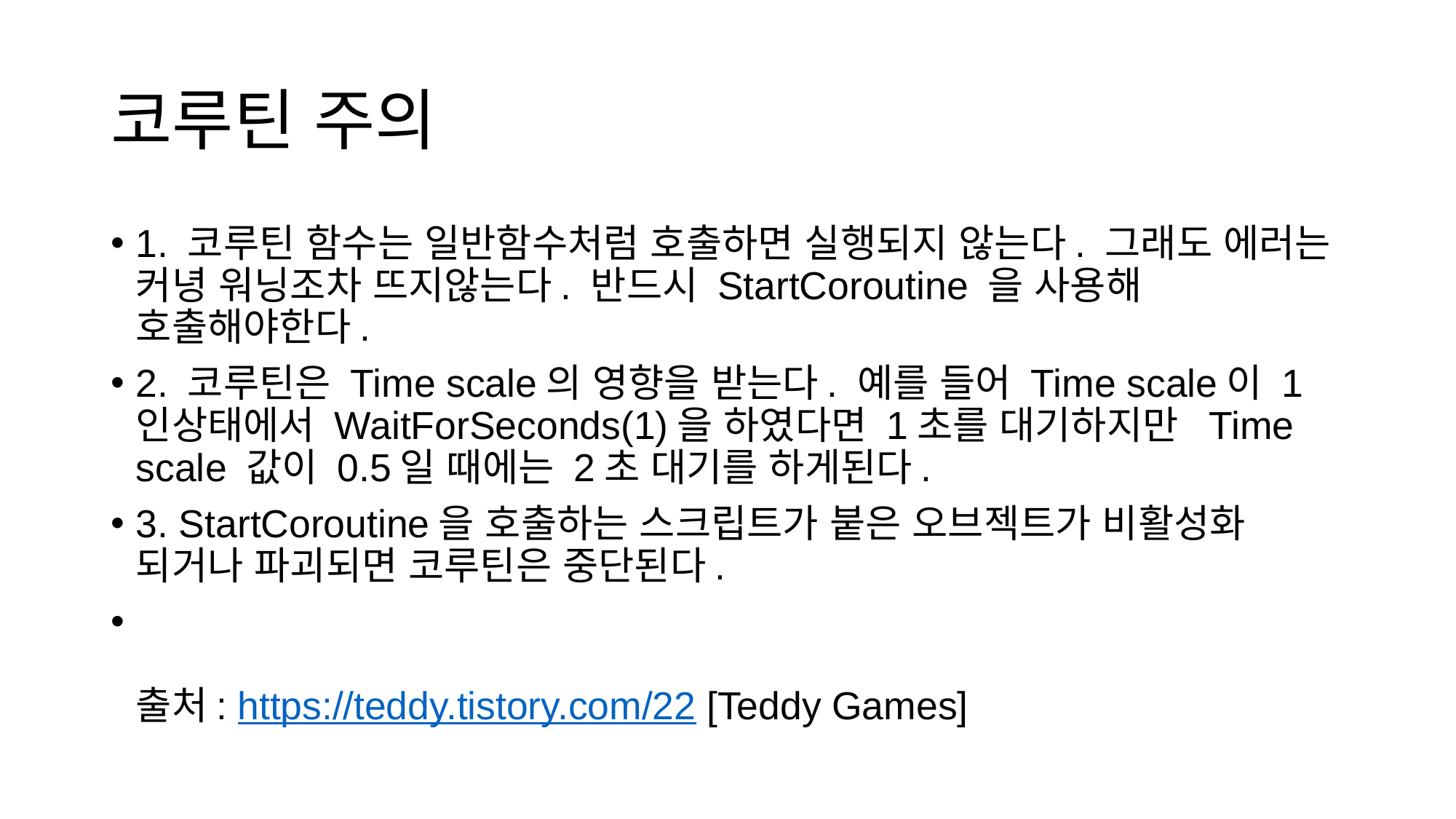

# 코루틴 주의
1. 코루틴 함수는 일반함수처럼 호출하면 실행되지 않는다. 그래도 에러는 커녕 워닝조차 뜨지않는다. 반드시 StartCoroutine 을 사용해 호출해야한다.
2. 코루틴은 Time scale의 영향을 받는다. 예를 들어 Time scale이 1인상태에서 WaitForSeconds(1)을 하였다면 1초를 대기하지만  Time scale 값이 0.5일 때에는 2초 대기를 하게된다.
3. StartCoroutine을 호출하는 스크립트가 붙은 오브젝트가 비활성화 되거나 파괴되면 코루틴은 중단된다.
출처: https://teddy.tistory.com/22 [Teddy Games]